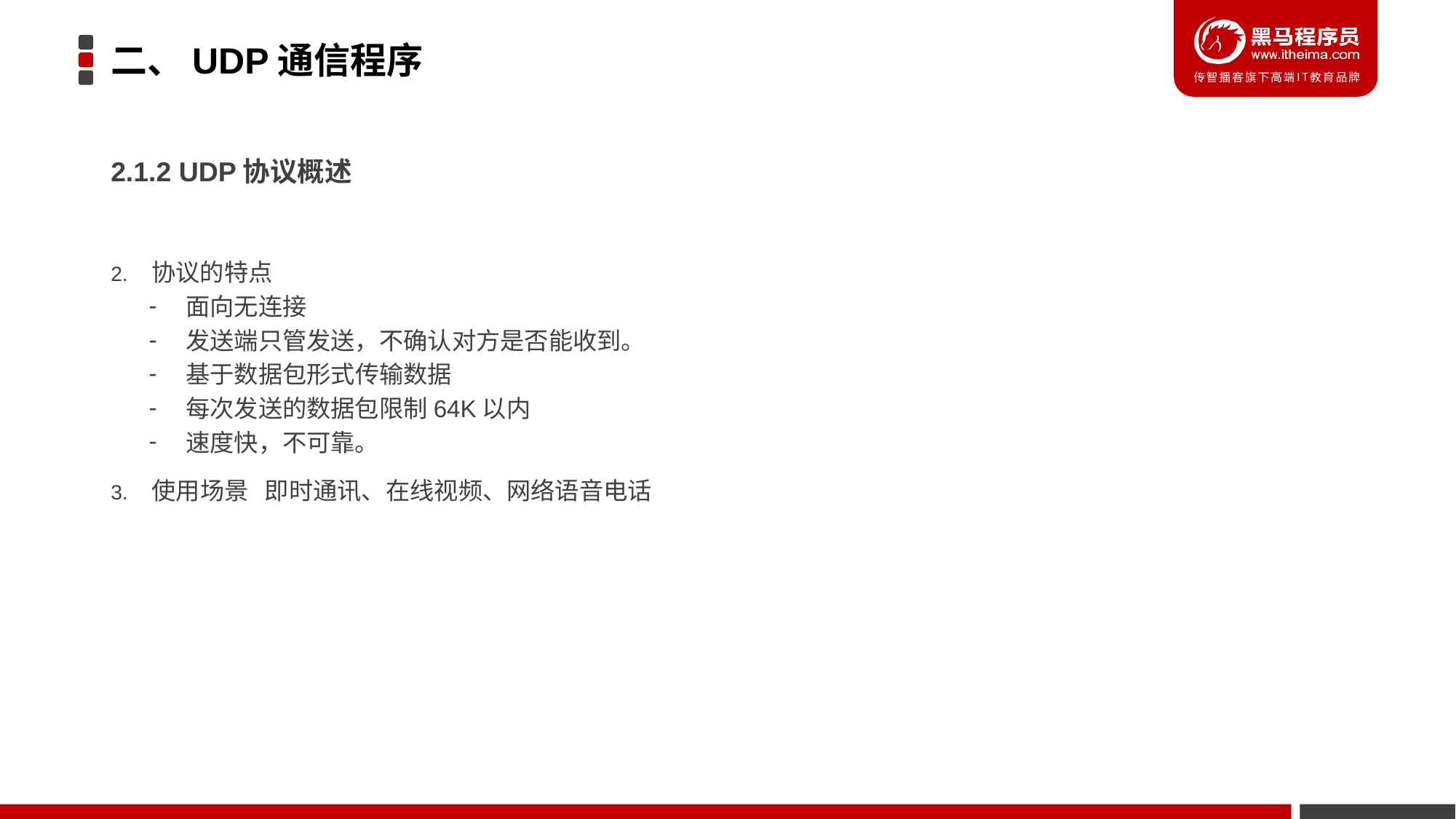

# 二、UDP通信程序
2.1.2 UDP协议概述
协议的特点
面向无连接
发送端只管发送，不确认对方是否能收到。
基于数据包形式传输数据
每次发送的数据包限制64K以内
速度快，不可靠。
使用场景   即时通讯、在线视频、网络语音电话